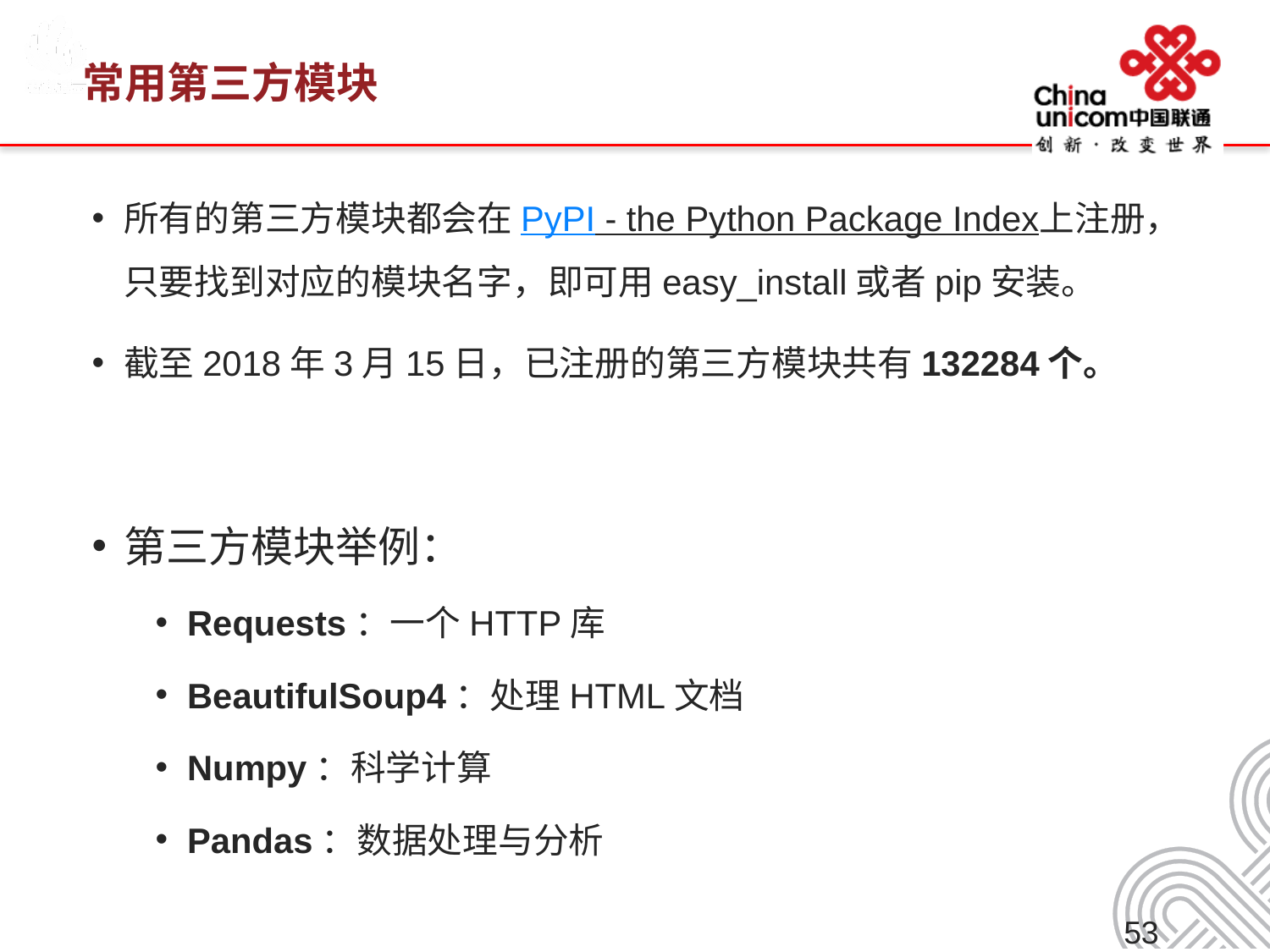

# 常用第三方模块
所有的第三方模块都会在PyPI - the Python Package Index上注册，只要找到对应的模块名字，即可用easy_install或者pip安装。
截至2018年3月15日，已注册的第三方模块共有132284个。

第三方模块举例：
Requests：一个HTTP库
BeautifulSoup4：处理HTML文档
Numpy：科学计算
Pandas：数据处理与分析